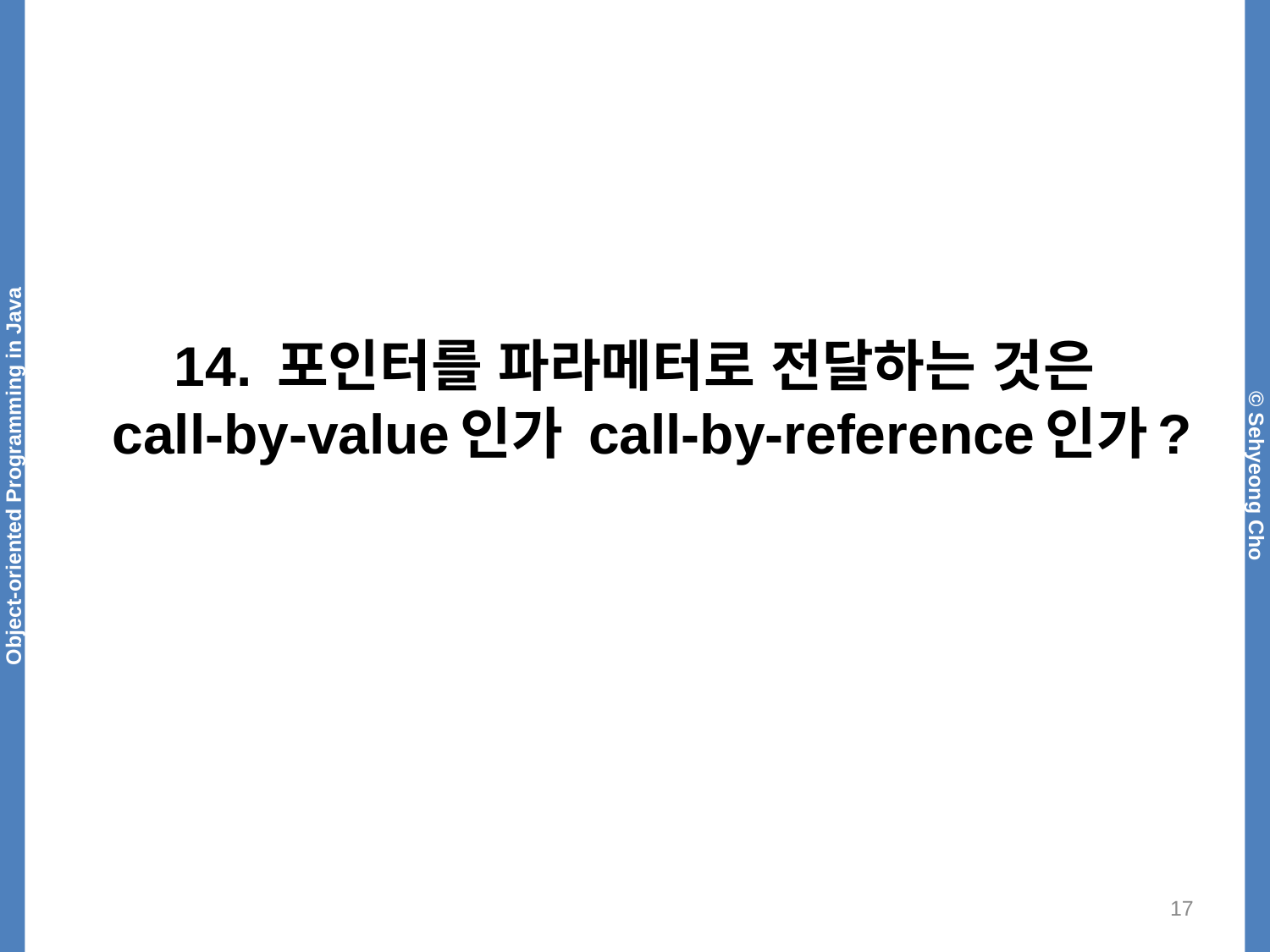

# 14. 포인터를 파라메터로 전달하는 것은 call-by-value인가 call-by-reference인가?

17